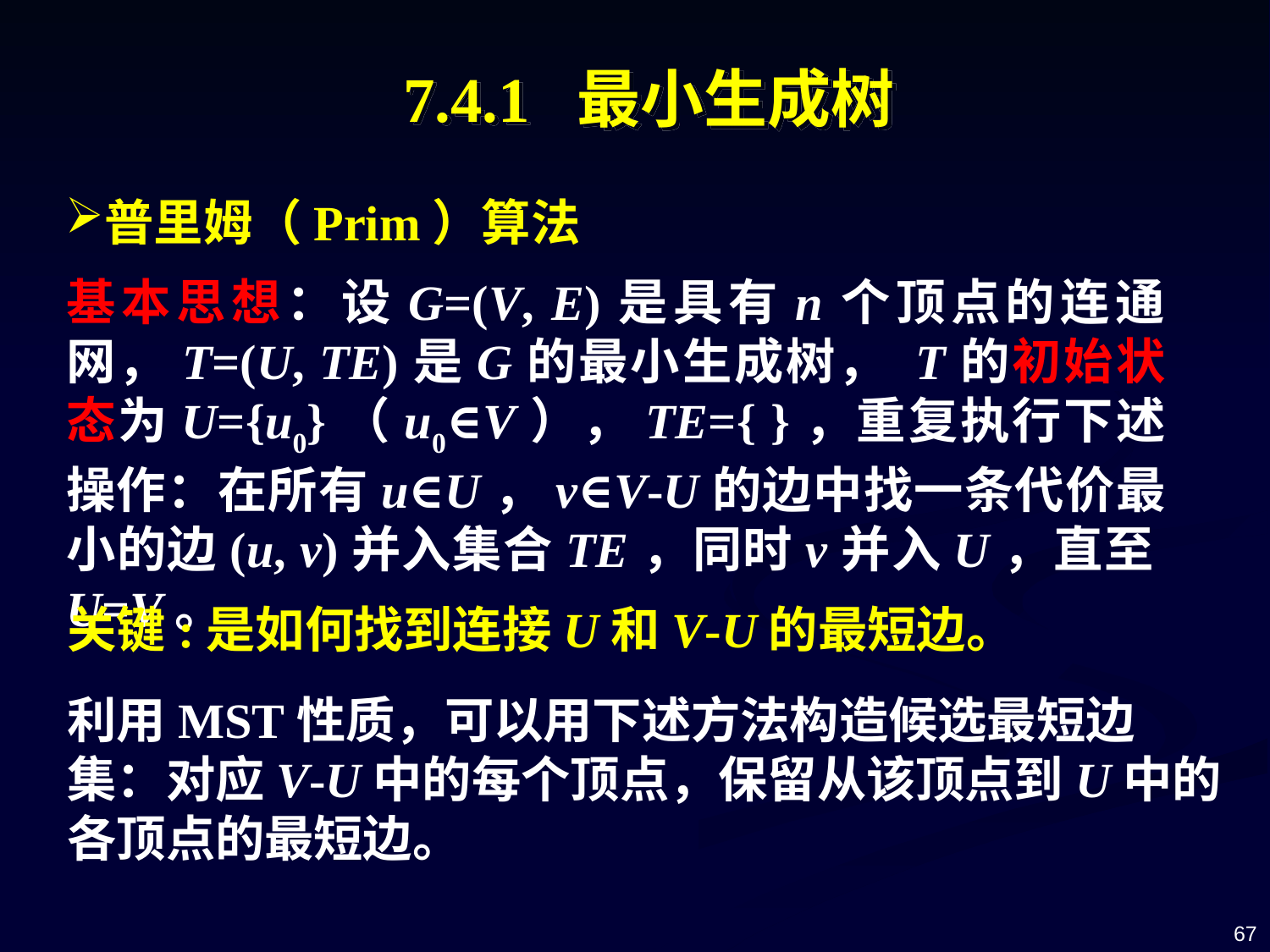

7.4.1  最小生成树

普里姆（Prim）算法
基本思想：设G=(V, E)是具有n个顶点的连通网，T=(U, TE)是G的最小生成树， T的初始状态为U={u0}（u0∈V），TE={ }，重复执行下述操作：在所有u∈U，v∈V-U的边中找一条代价最小的边(u, v)并入集合TE，同时v并入U，直至U=V。
关键:是如何找到连接U和V-U的最短边。
利用MST性质，可以用下述方法构造候选最短边集：对应V-U中的每个顶点，保留从该顶点到U中的各顶点的最短边。
67